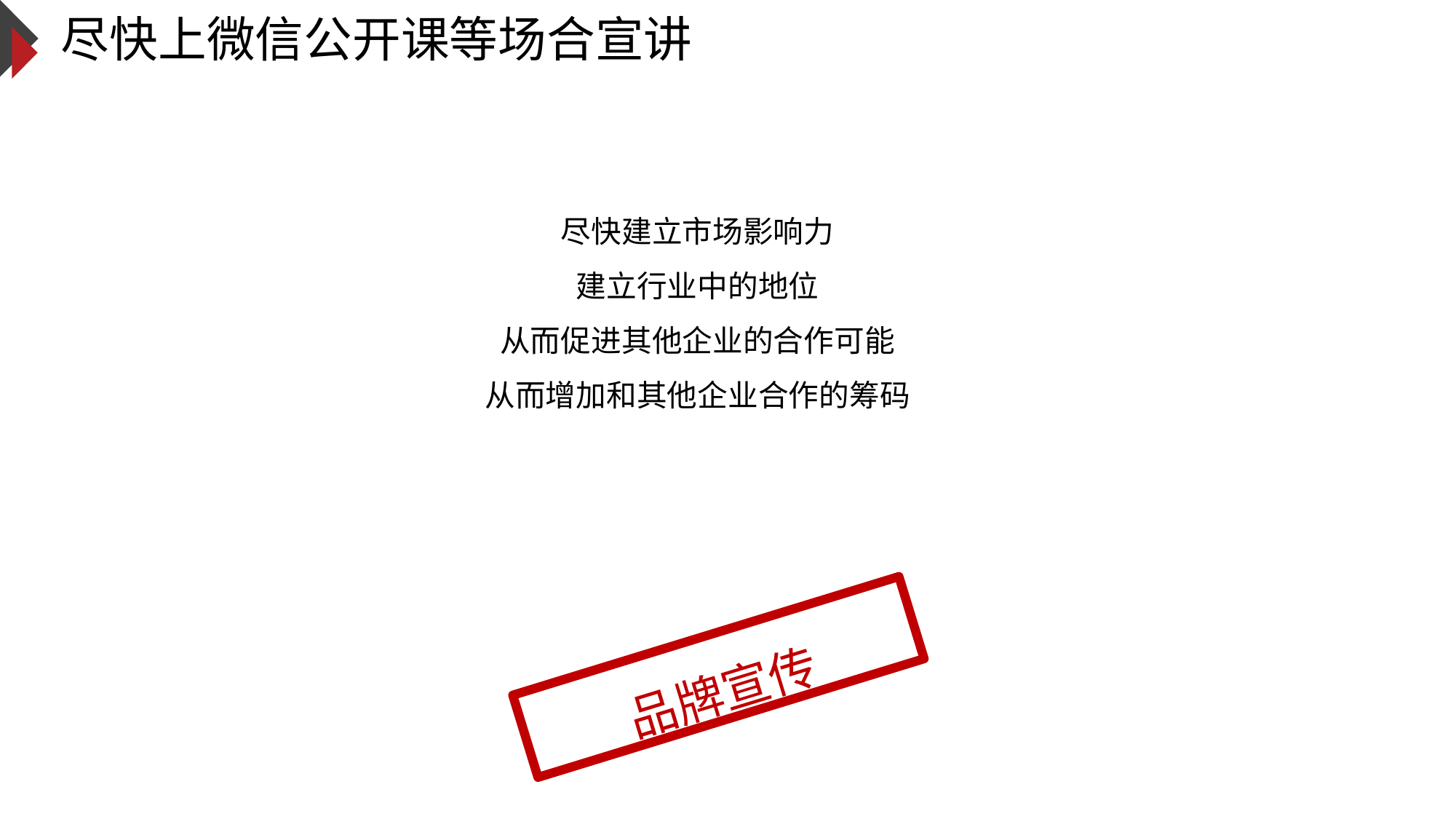

# 尽快上微信公开课等场合宣讲
尽快建立市场影响力
建立行业中的地位
从而促进其他企业的合作可能
从而增加和其他企业合作的筹码
品牌宣传